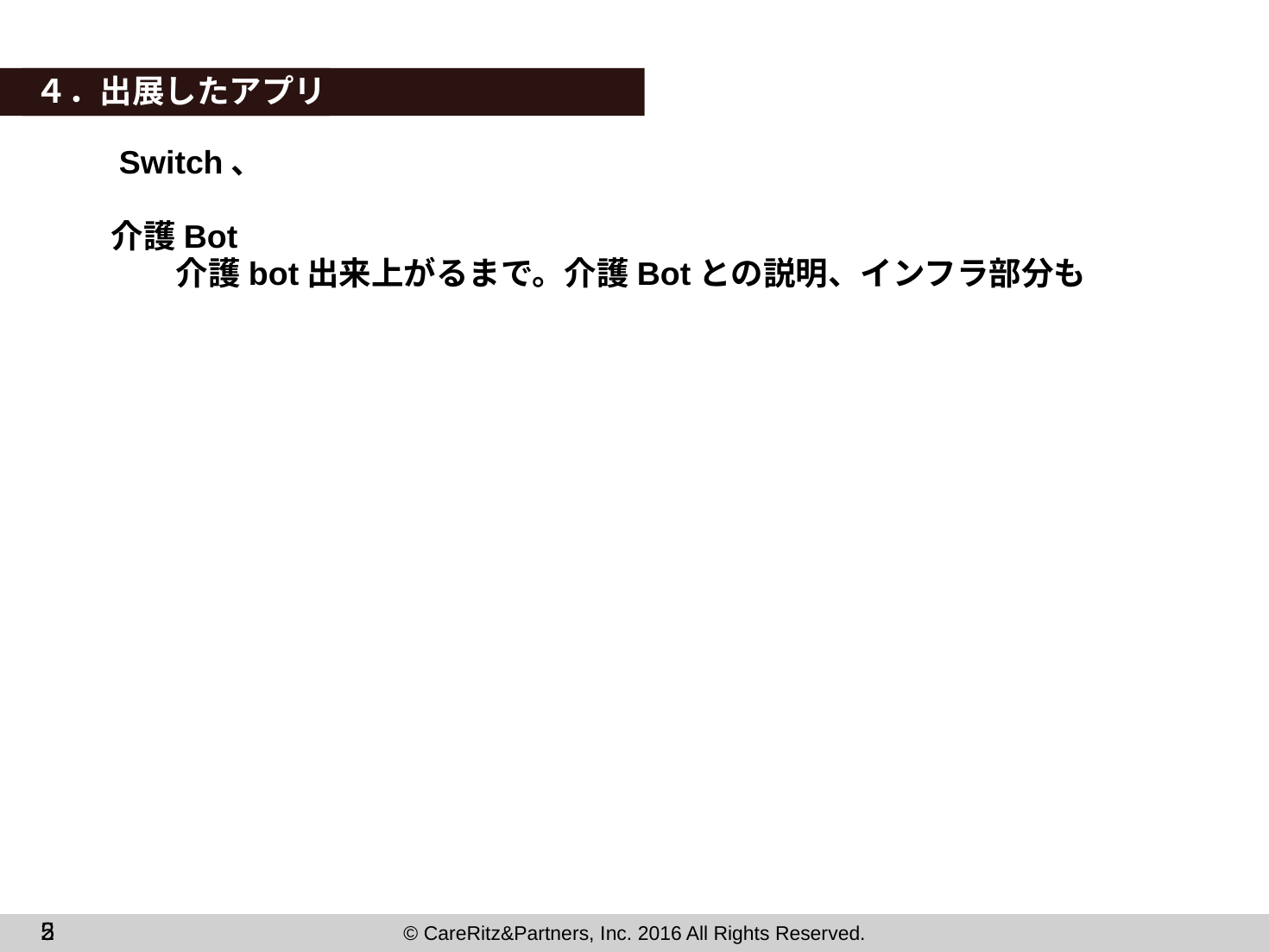

４．出展したアプリ
　　Switch、

　　介護Bot
　　　　介護bot出来上がるまで。介護Botとの説明、インフラ部分も

http://techwave.jp/html5appsday

2
5